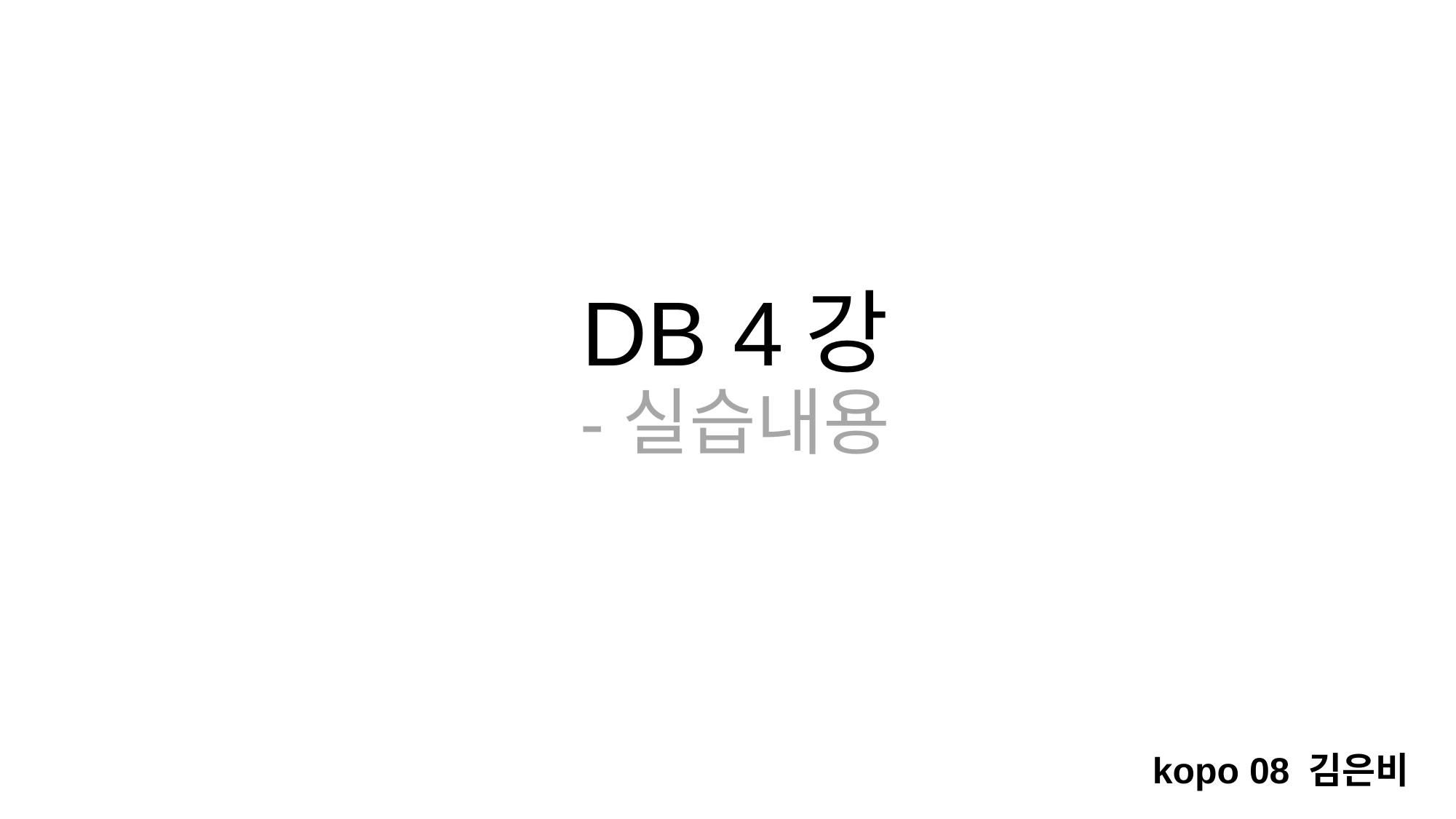

# DB 4강 -실습내용
kopo 08 김은비